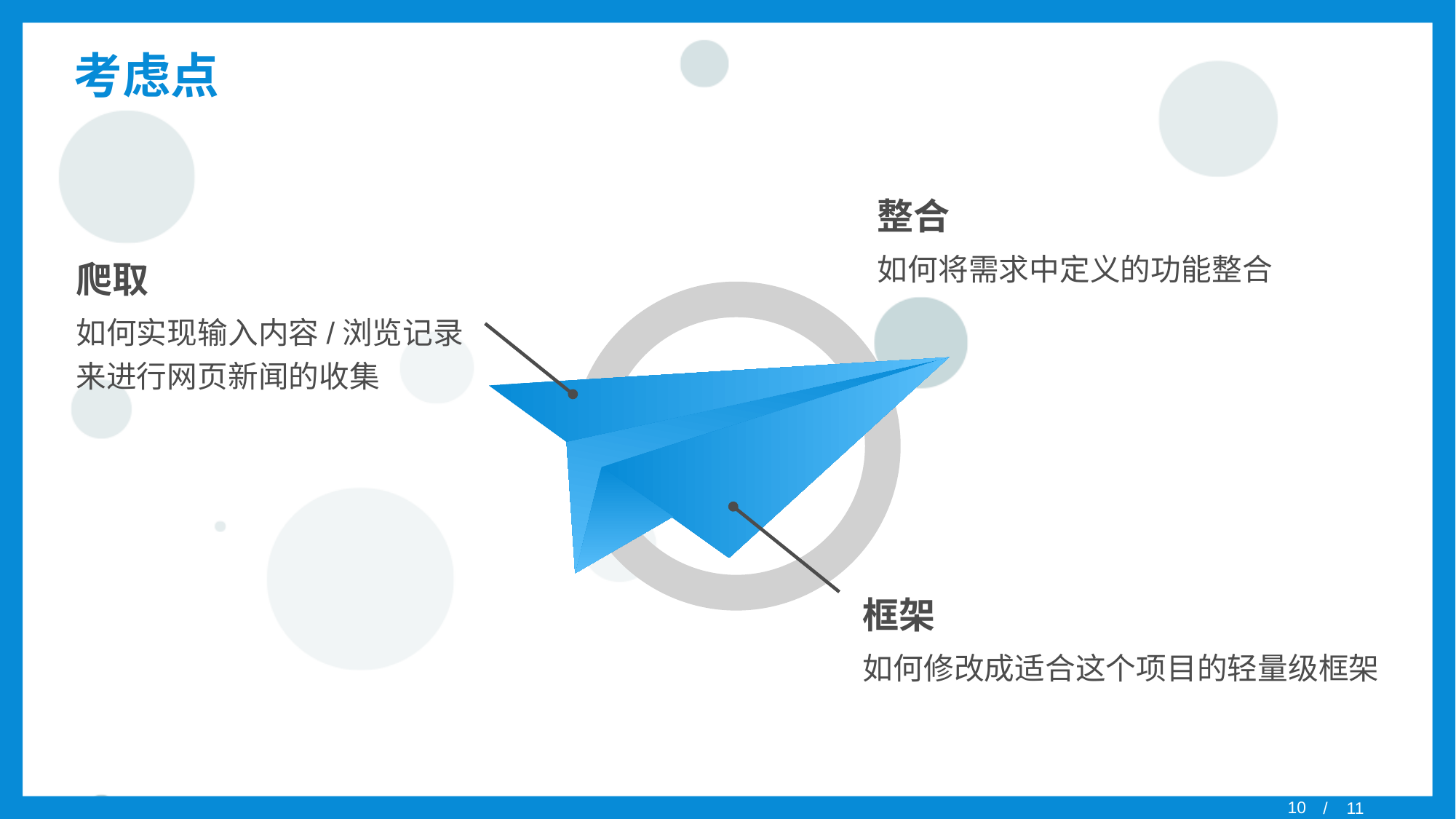

# 考虑点
整合
如何将需求中定义的功能整合
爬取
如何实现输入内容/浏览记录来进行网页新闻的收集

框架
如何修改成适合这个项目的轻量级框架
/    11
10